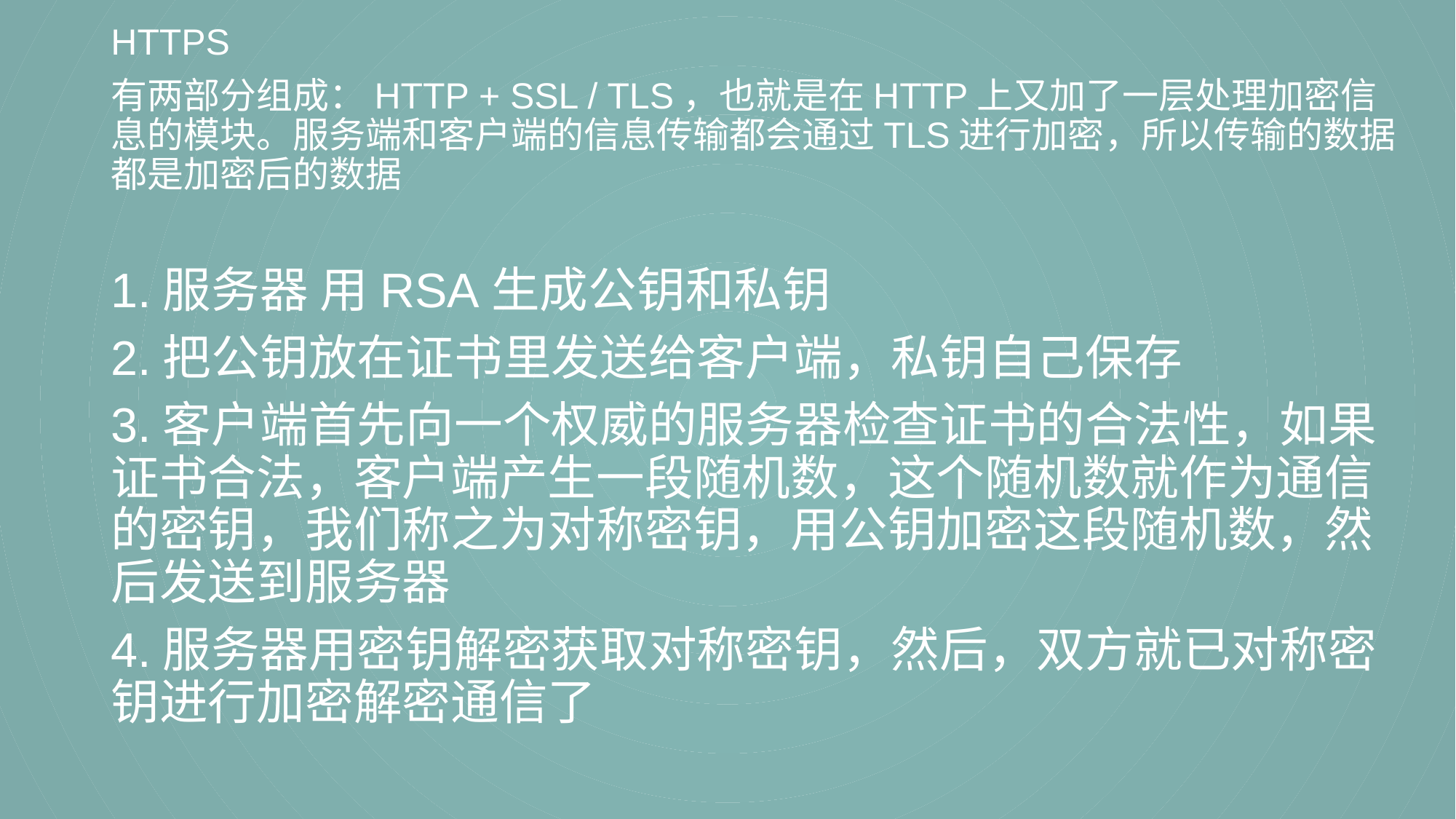

HTTPS
有两部分组成：HTTP + SSL / TLS，也就是在HTTP上又加了一层处理加密信息的模块。服务端和客户端的信息传输都会通过TLS进行加密，所以传输的数据都是加密后的数据

1.服务器 用RSA生成公钥和私钥
2.把公钥放在证书里发送给客户端，私钥自己保存
3.客户端首先向一个权威的服务器检查证书的合法性，如果证书合法，客户端产生一段随机数，这个随机数就作为通信的密钥，我们称之为对称密钥，用公钥加密这段随机数，然后发送到服务器
4.服务器用密钥解密获取对称密钥，然后，双方就已对称密钥进行加密解密通信了